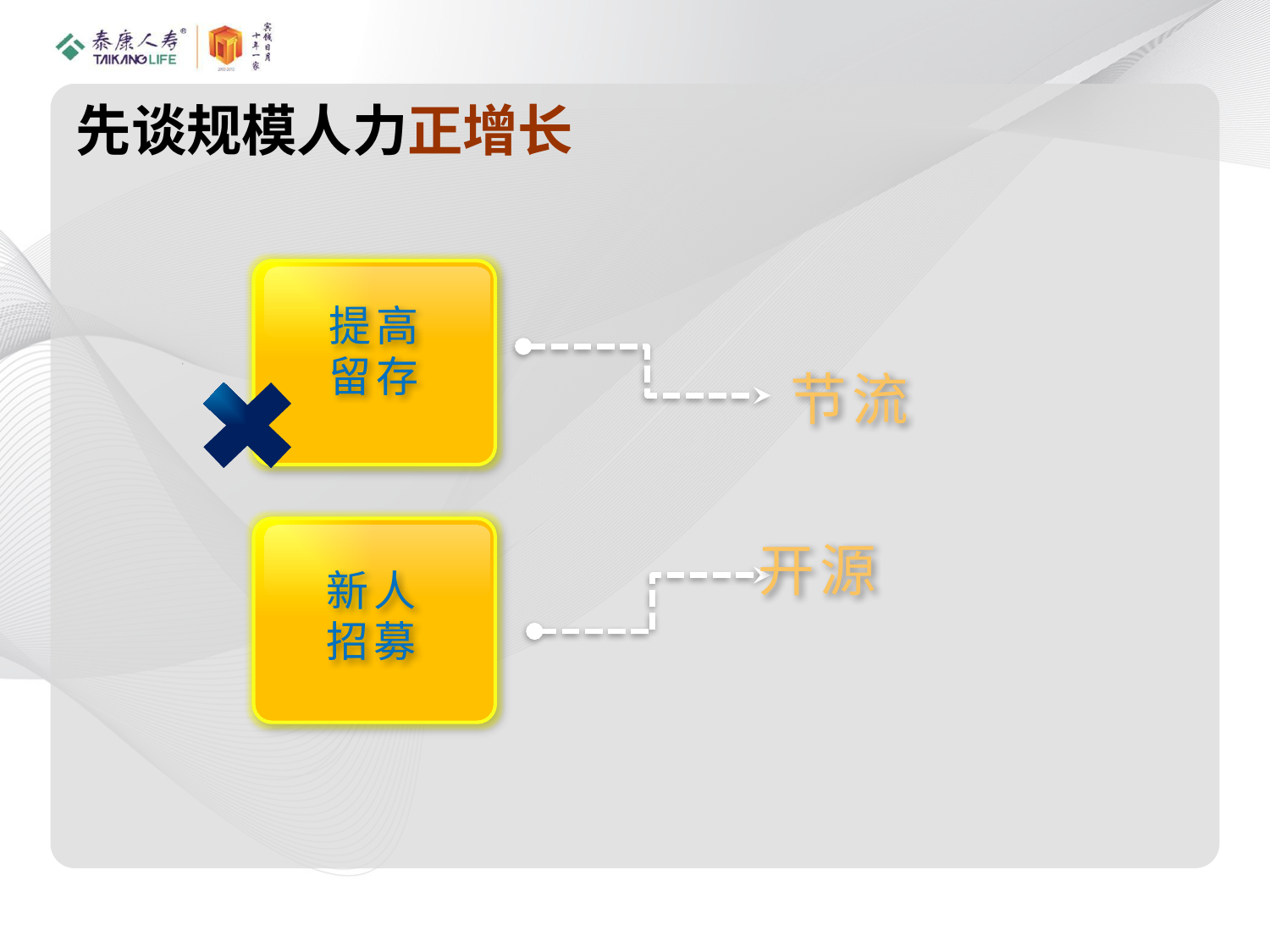

先谈规模人力正增长

提高
留存
节流

开源
新人
招募